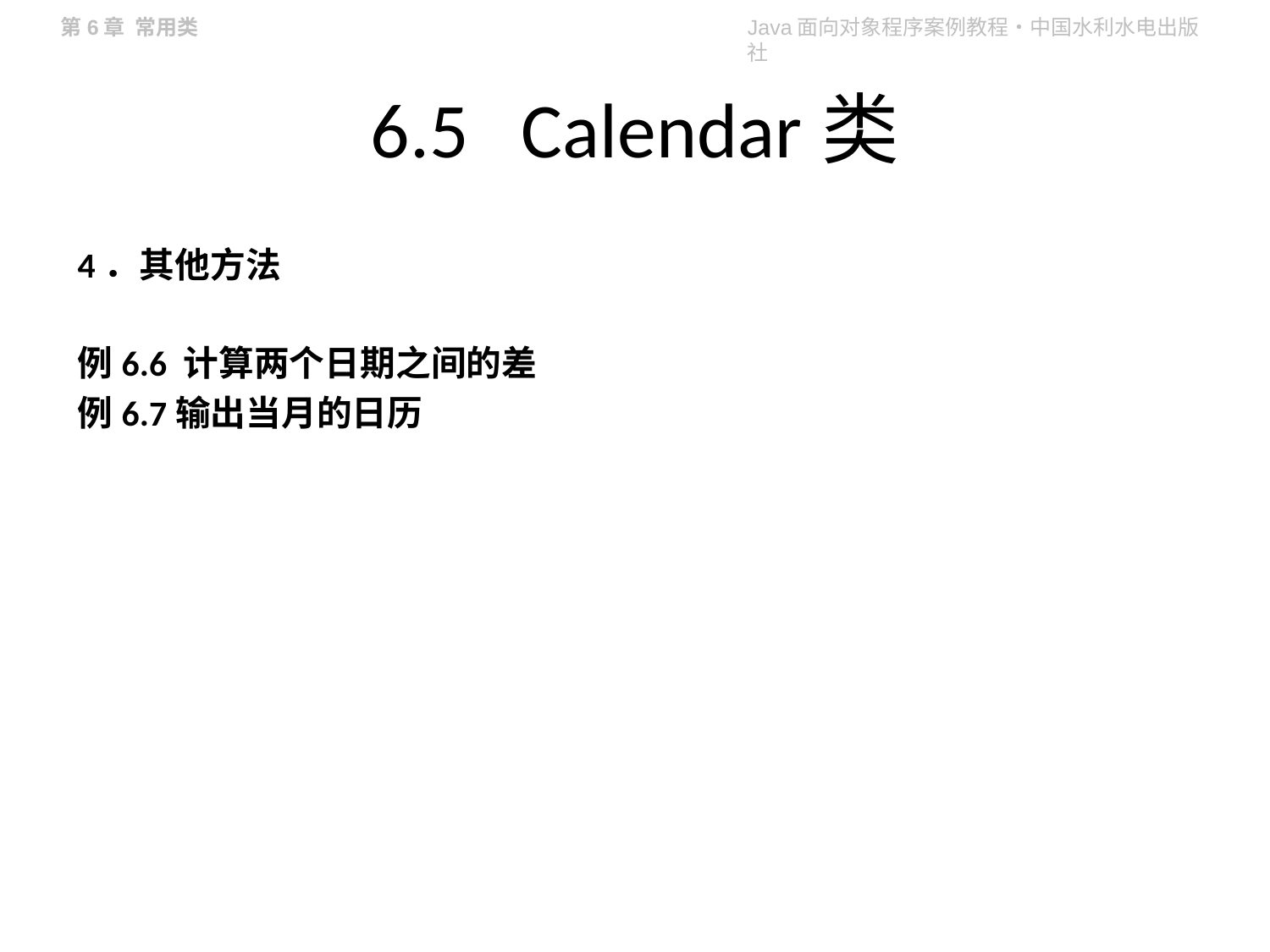

# 6.5   Calendar类
4．其他方法

例6.6 计算两个日期之间的差
例6.7输出当月的日历